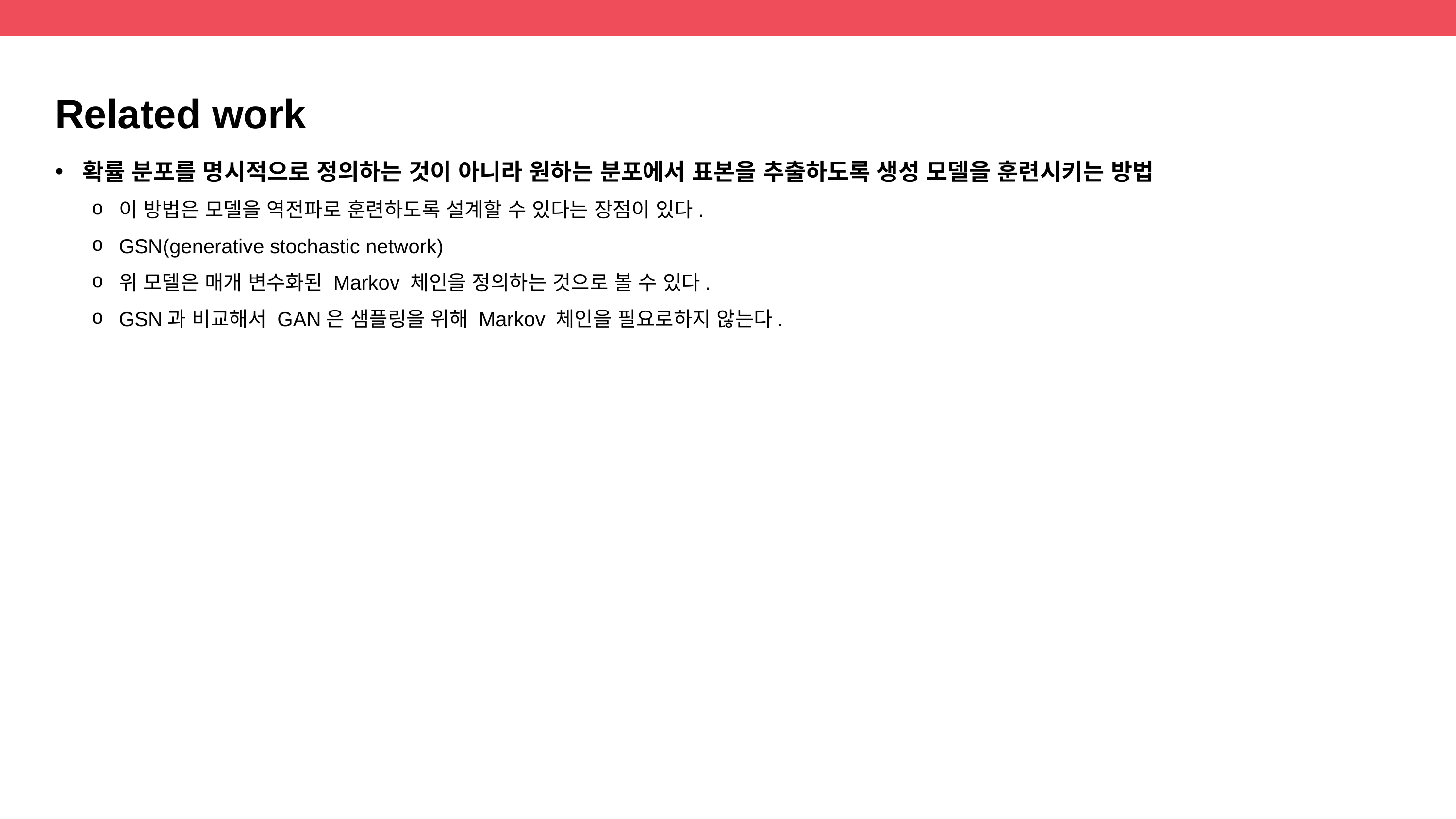

Related work
확률 분포를 명시적으로 정의하는 것이 아니라 원하는 분포에서 표본을 추출하도록 생성 모델을 훈련시키는 방법
이 방법은 모델을 역전파로 훈련하도록 설계할 수 있다는 장점이 있다.
GSN(generative stochastic network)
위 모델은 매개 변수화된 Markov 체인을 정의하는 것으로 볼 수 있다.
GSN과 비교해서 GAN은 샘플링을 위해 Markov 체인을 필요로하지 않는다.